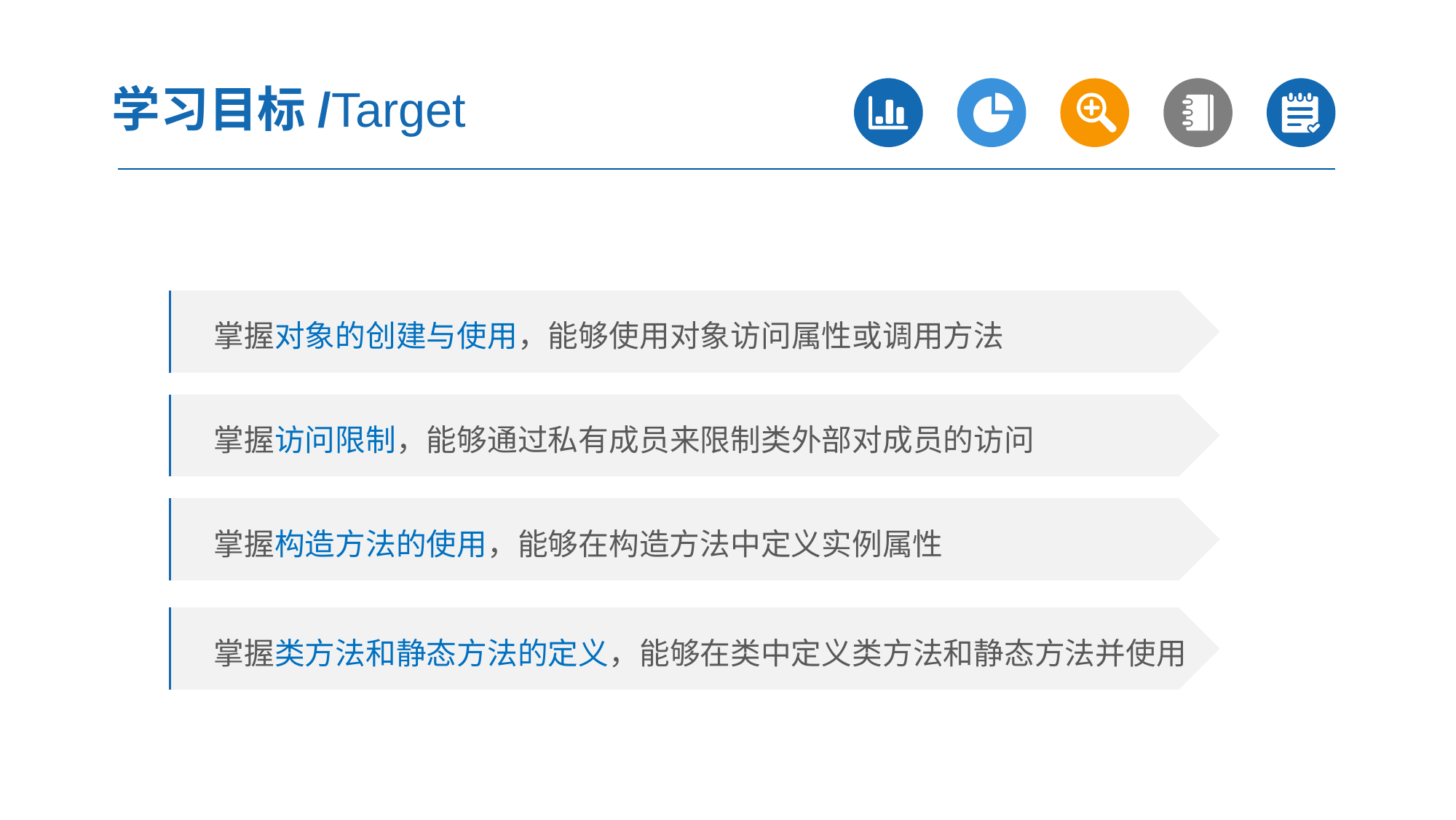

学习目标/Target
    掌握对象的创建与使用，能够使用对象访问属性或调用方法

    掌握访问限制，能够通过私有成员来限制类外部对成员的访问

    掌握构造方法的使用，能够在构造方法中定义实例属性

    掌握类方法和静态方法的定义，能够在类中定义类方法和静态方法并使用